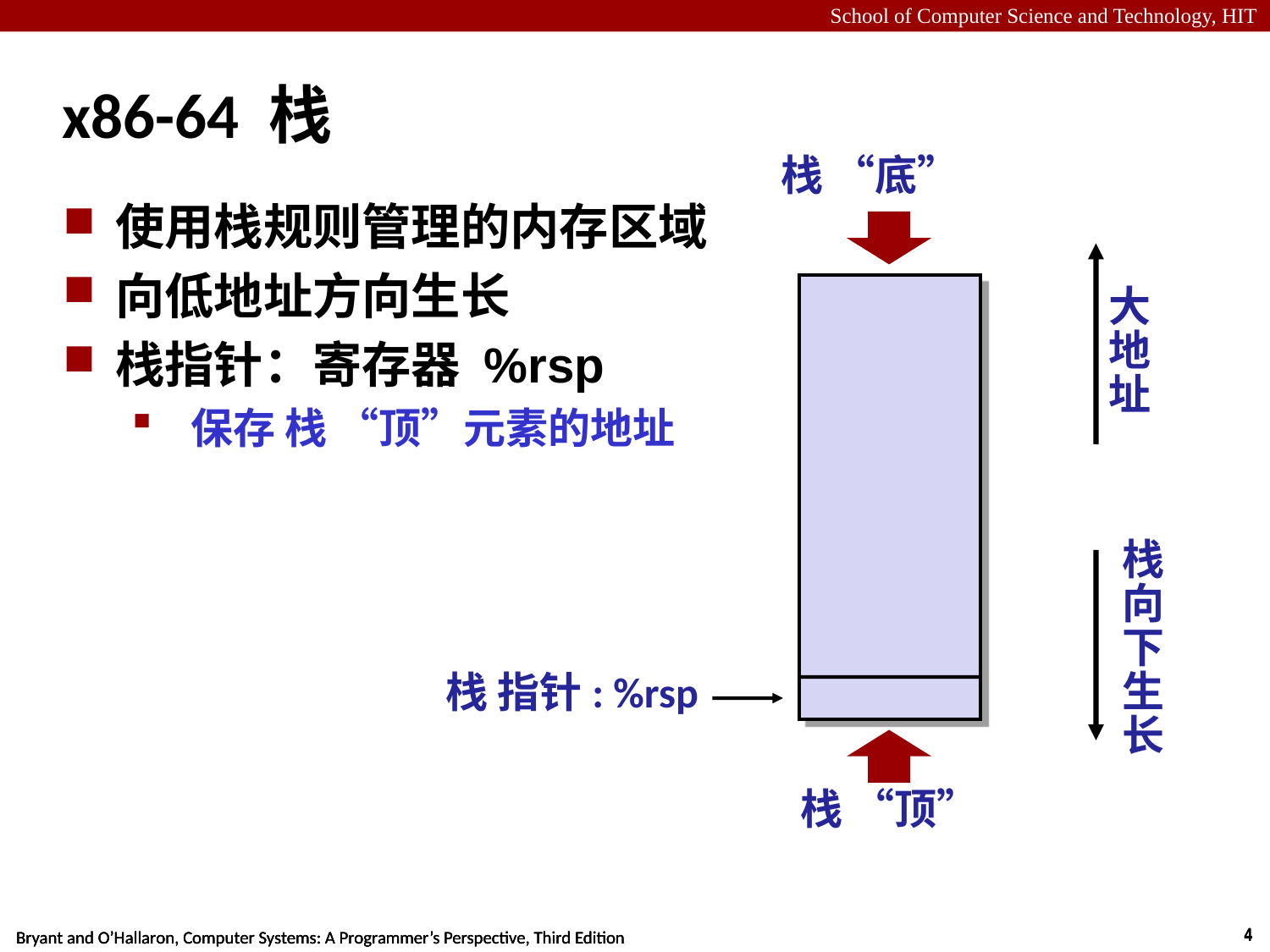

# x86-64 栈
栈 “底”

大地址
栈 向下生长

栈 指针: %rsp

栈 “顶”
使用栈规则管理的内存区域
向低地址方向生长
栈指针：寄存器 %rsp
 保存 栈 “顶”元素的地址